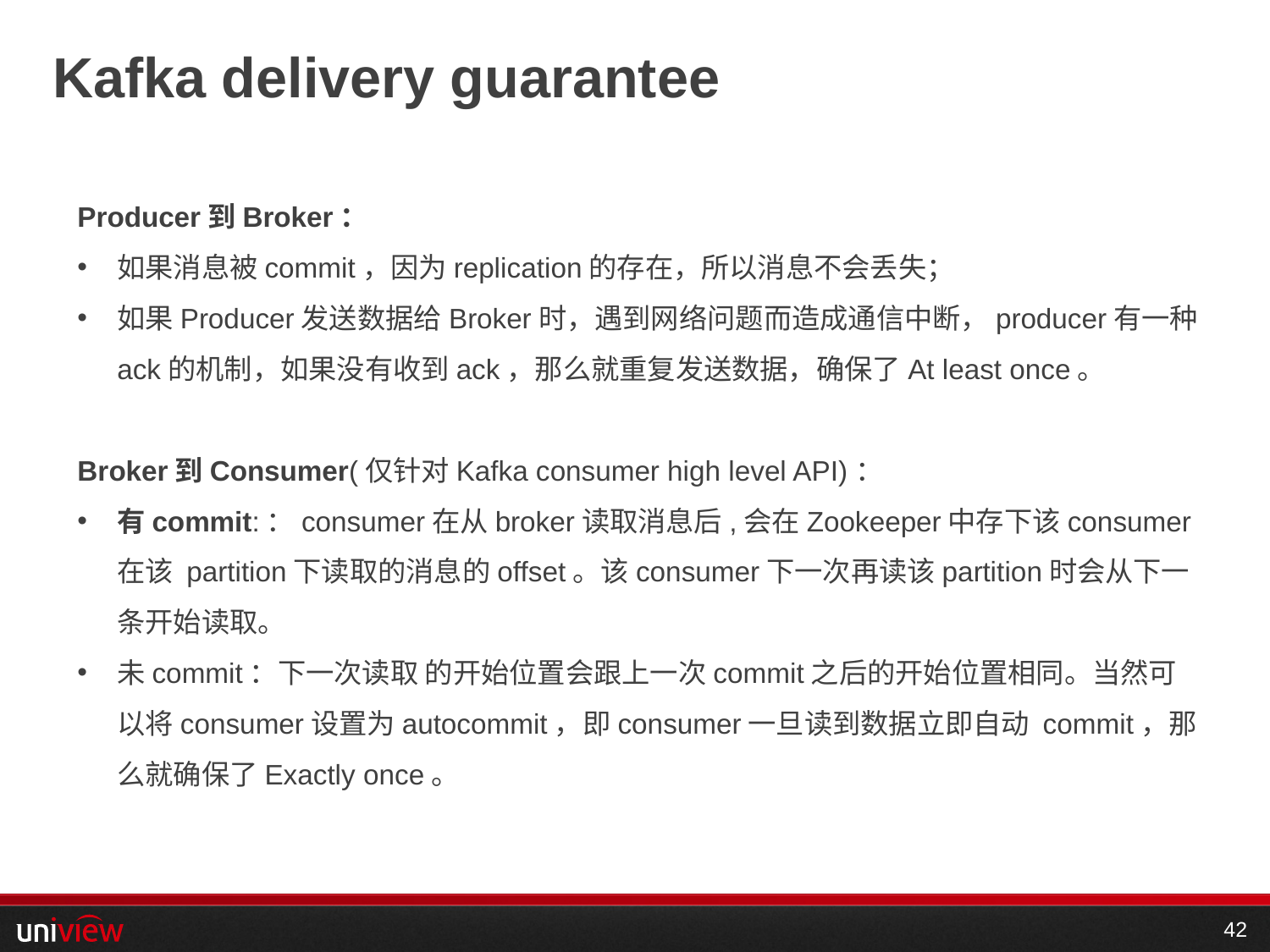

# Kafka delivery guarantee
Producer到Broker：
如果消息被commit，因为replication的存在，所以消息不会丢失；
如果Producer发送数据给Broker时，遇到网络问题而造成通信中断，producer有一种ack的机制，如果没有收到ack，那么就重复发送数据，确保了At least once。

Broker到Consumer(仅针对Kafka consumer high level API)：
有commit:：consumer在从broker读取消息后,会在Zookeeper中存下该consumer在该 partition下读取的消息的offset。该consumer下一次再读该partition时会从下一条开始读取。
未commit：下一次读取 的开始位置会跟上一次commit之后的开始位置相同。当然可以将consumer设置为autocommit，即consumer一旦读到数据立即自动 commit，那么就确保了Exactly once。